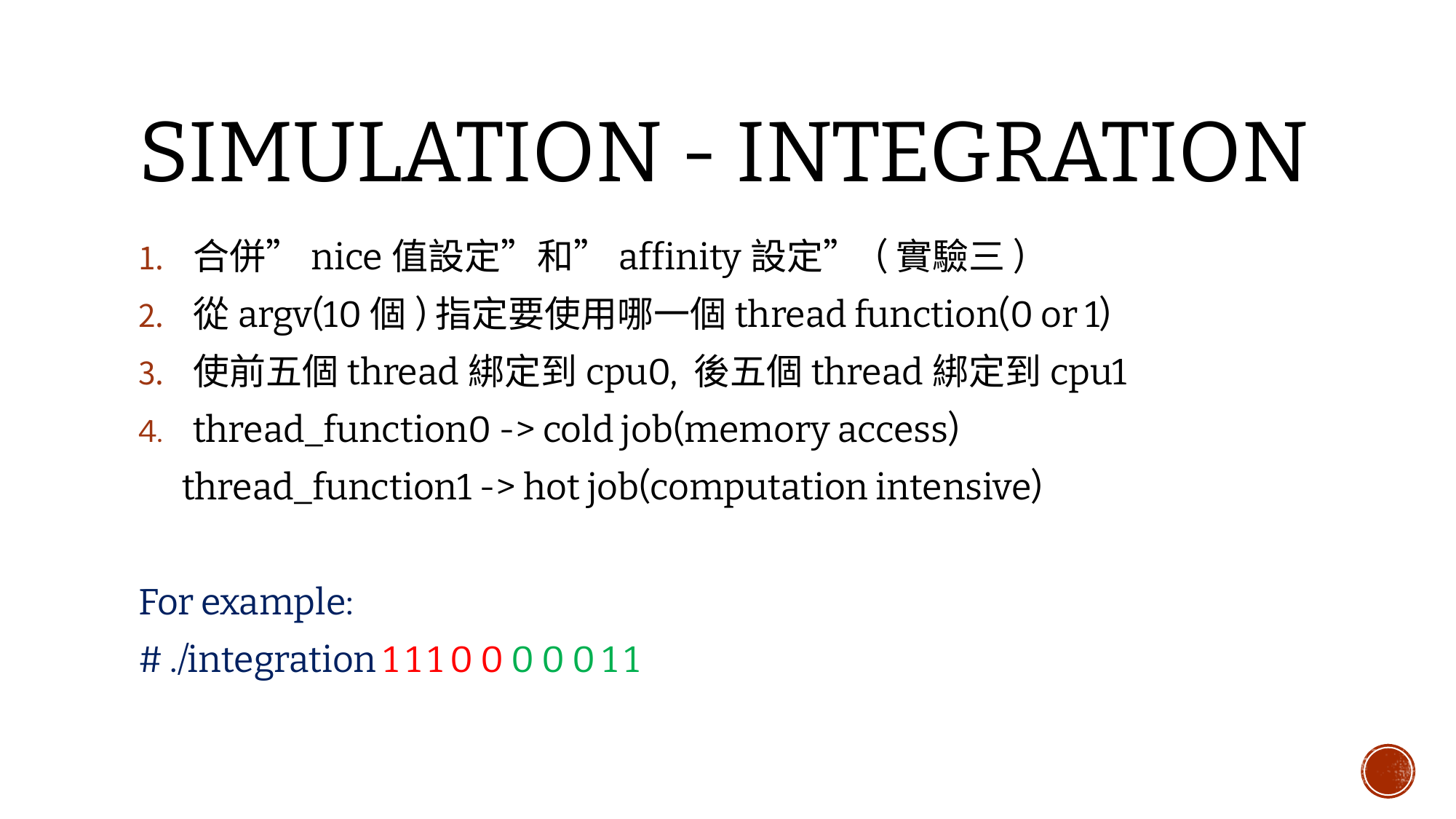

# Simulation - integration
合併”nice值設定”和”affinity設定” (實驗三)
從argv(10個)指定要使用哪一個thread function(0 or 1)
使前五個thread綁定到cpu0, 後五個thread綁定到cpu1
thread_function0 -> cold job(memory access)
      thread_function1 -> hot job(computation intensive)

For example:
# ./integration 1 1 1 0 0 0 0 0 1 1